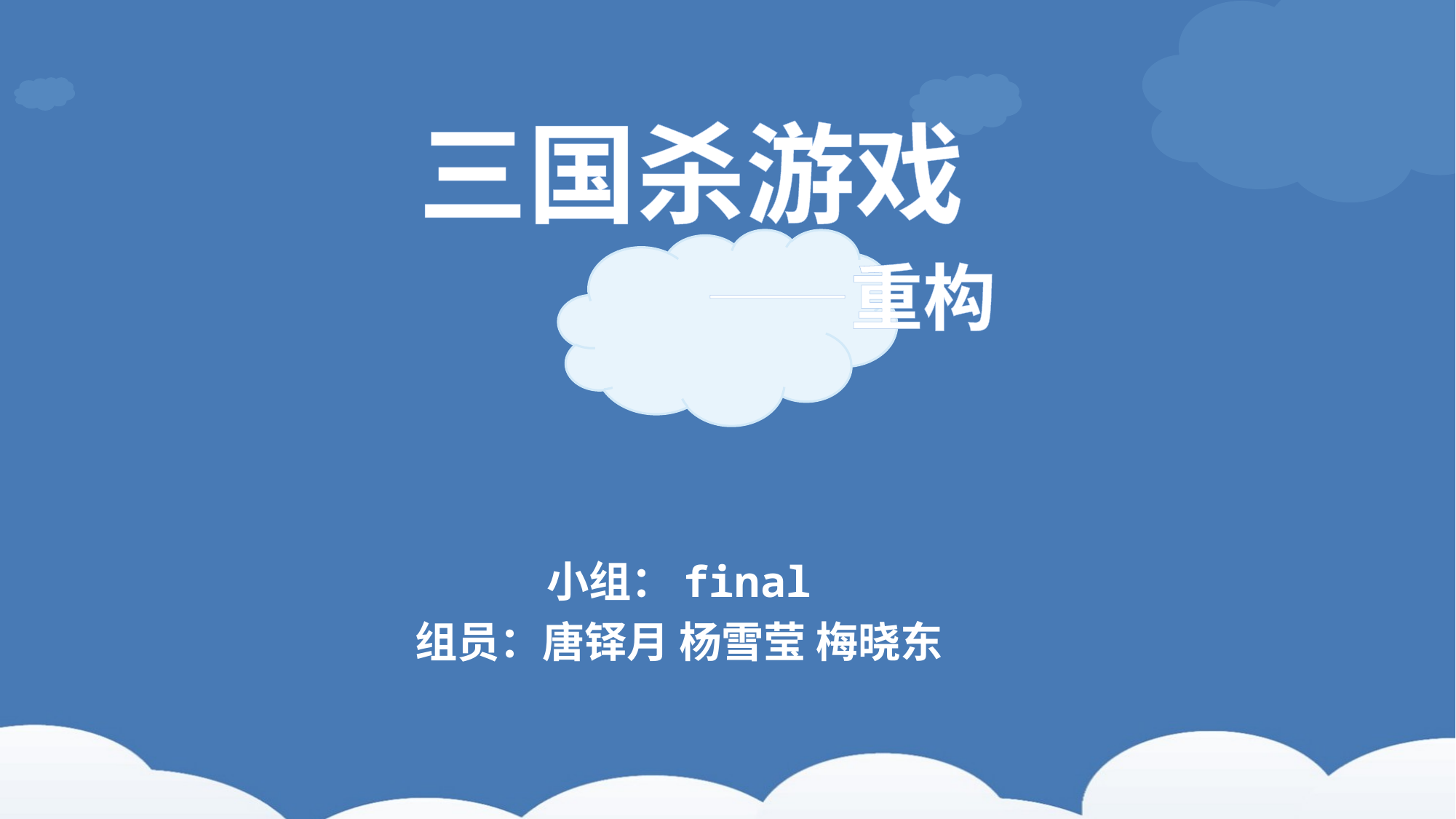

# 三国杀游戏 ——重构
小组：final
组员：唐铎月 杨雪莹 梅晓东